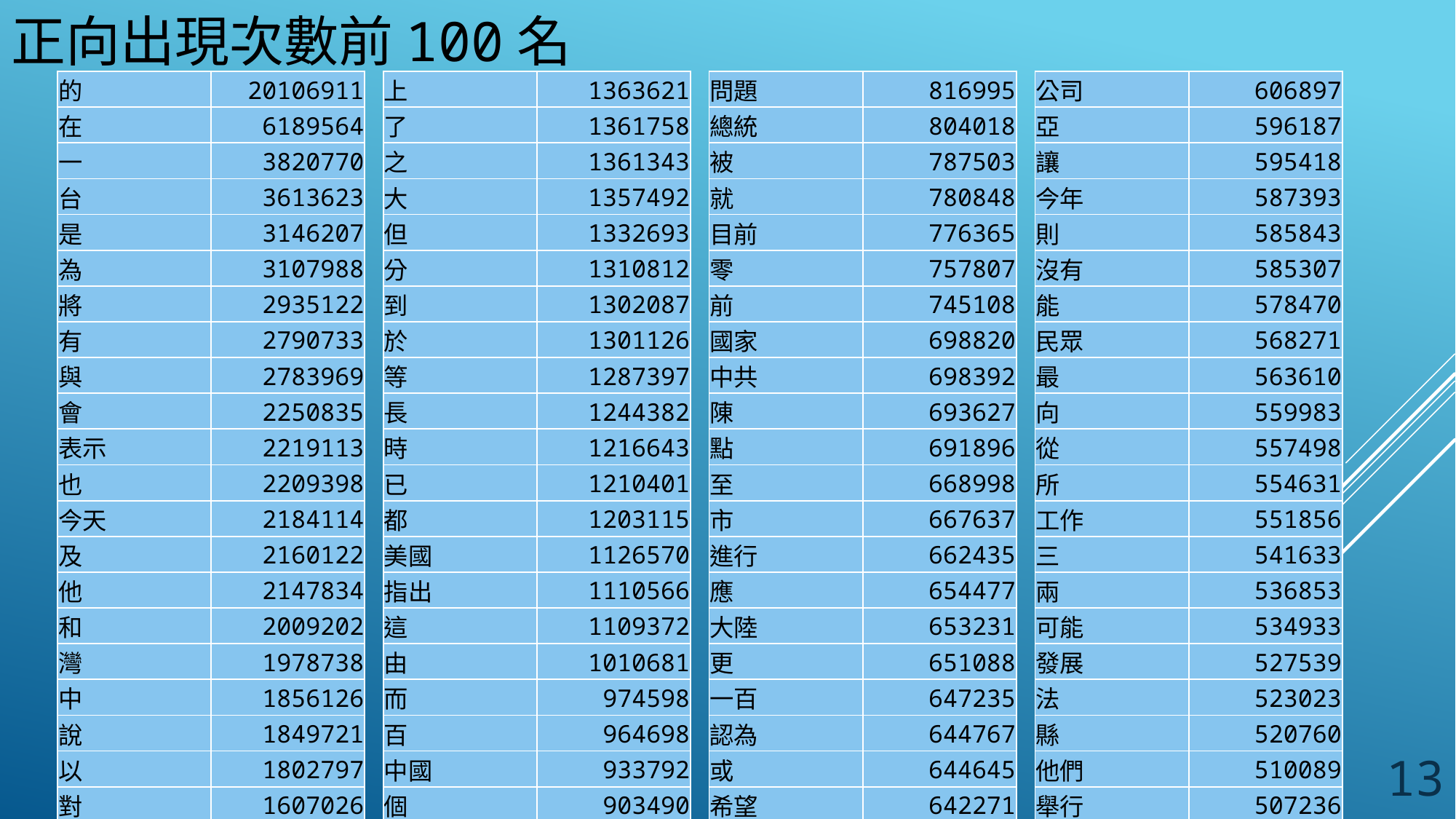

# 正向出現次數前100名
| 的 | 20106911 |
| --- | --- |
| 在 | 6189564 |
| 一 | 3820770 |
| 台 | 3613623 |
| 是 | 3146207 |
| 為 | 3107988 |
| 將 | 2935122 |
| 有 | 2790733 |
| 與 | 2783969 |
| 會 | 2250835 |
| 表示 | 2219113 |
| 也 | 2209398 |
| 今天 | 2184114 |
| 及 | 2160122 |
| 他 | 2147834 |
| 和 | 2009202 |
| 灣 | 1978738 |
| 中 | 1856126 |
| 說 | 1849721 |
| 以 | 1802797 |
| 對 | 1607026 |
| 並 | 1554973 |
| 人 | 1526590 |
| 多 | 1497514 |
| 後 | 1392765 |
| 上 | 1363621 |
| --- | --- |
| 了 | 1361758 |
| 之 | 1361343 |
| 大 | 1357492 |
| 但 | 1332693 |
| 分 | 1310812 |
| 到 | 1302087 |
| 於 | 1301126 |
| 等 | 1287397 |
| 長 | 1244382 |
| 時 | 1216643 |
| 已 | 1210401 |
| 都 | 1203115 |
| 美國 | 1126570 |
| 指出 | 1110566 |
| 這 | 1109372 |
| 由 | 1010681 |
| 而 | 974598 |
| 百 | 964698 |
| 中國 | 933792 |
| 個 | 903490 |
| 台北 | 873808 |
| 要 | 870351 |
| 政府 | 865542 |
| 新 | 845055 |
| 問題 | 816995 |
| --- | --- |
| 總統 | 804018 |
| 被 | 787503 |
| 就 | 780848 |
| 目前 | 776365 |
| 零 | 757807 |
| 前 | 745108 |
| 國家 | 698820 |
| 中共 | 698392 |
| 陳 | 693627 |
| 點 | 691896 |
| 至 | 668998 |
| 市 | 667637 |
| 進行 | 662435 |
| 應 | 654477 |
| 大陸 | 653231 |
| 更 | 651088 |
| 一百 | 647235 |
| 認為 | 644767 |
| 或 | 644645 |
| 希望 | 642271 |
| 可 | 633765 |
| 來 | 621507 |
| 經濟 | 613528 |
| 年 | 612409 |
| 公司 | 606897 |
| --- | --- |
| 亞 | 596187 |
| 讓 | 595418 |
| 今年 | 587393 |
| 則 | 585843 |
| 沒有 | 585307 |
| 能 | 578470 |
| 民眾 | 568271 |
| 最 | 563610 |
| 向 | 559983 |
| 從 | 557498 |
| 所 | 554631 |
| 工作 | 551856 |
| 三 | 541633 |
| 兩 | 536853 |
| 可能 | 534933 |
| 發展 | 527539 |
| 法 | 523023 |
| 縣 | 520760 |
| 他們 | 510089 |
| 舉行 | 507236 |
| 仍 | 505657 |
| 由於 | 505521 |
| 比 | 503604 |
| 包括 | 502781 |
13